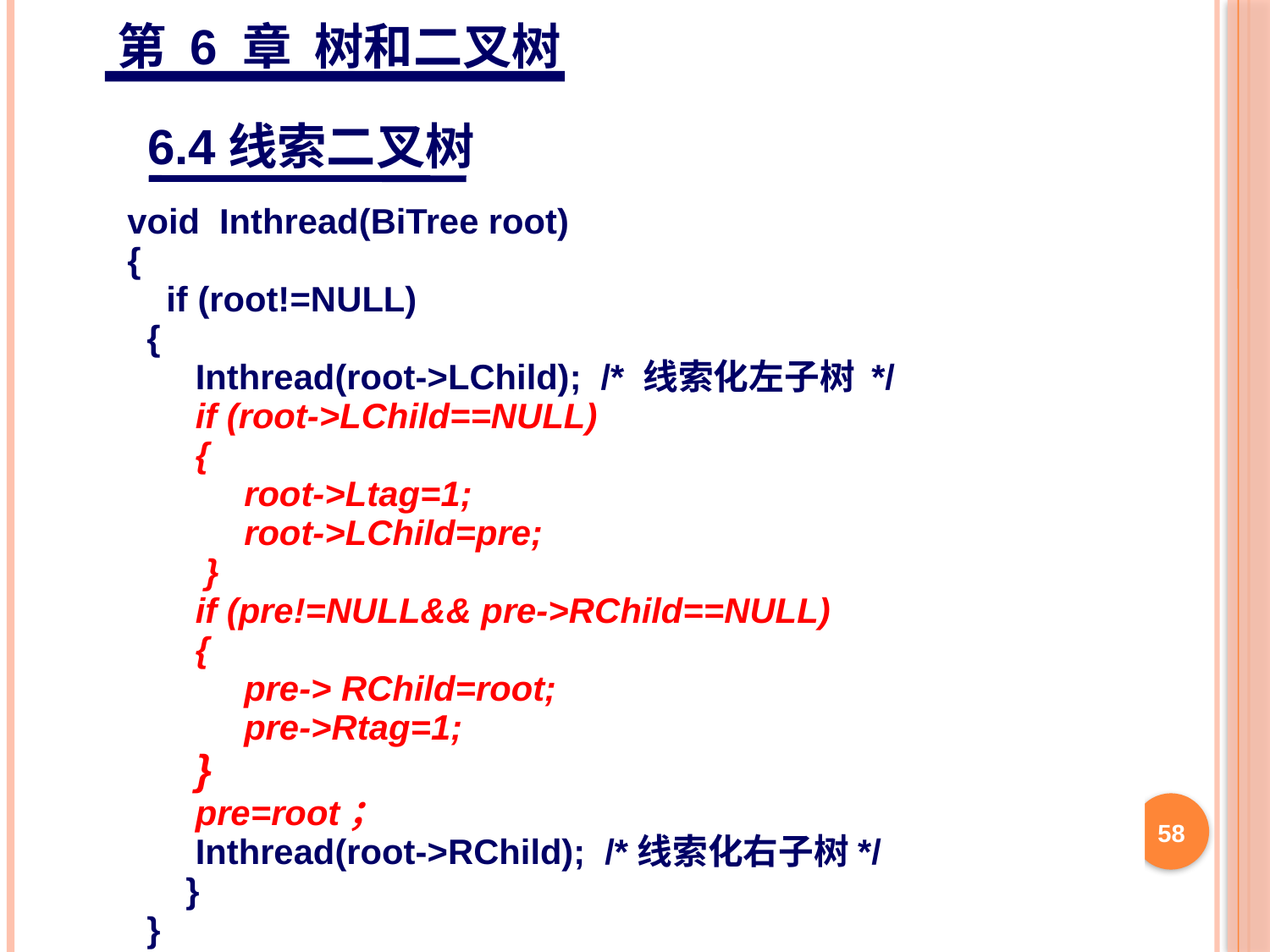

第 6 章  树和二叉树

6.4线索二叉树

void  Inthread(BiTree root)
{
    if (root!=NULL)
  {
       Inthread(root->LChild);  /* 线索化左子树 */
       if (root->LChild==NULL)
       {
            root->Ltag=1;
            root->LChild=pre;
        }
       if (pre!=NULL&& pre->RChild==NULL)
       {
            pre-> RChild=root;
            pre->Rtag=1;
       }
       pre=root；
       Inthread(root->RChild);  /*线索化右子树*/
      }
  }
中序线索化算法
58